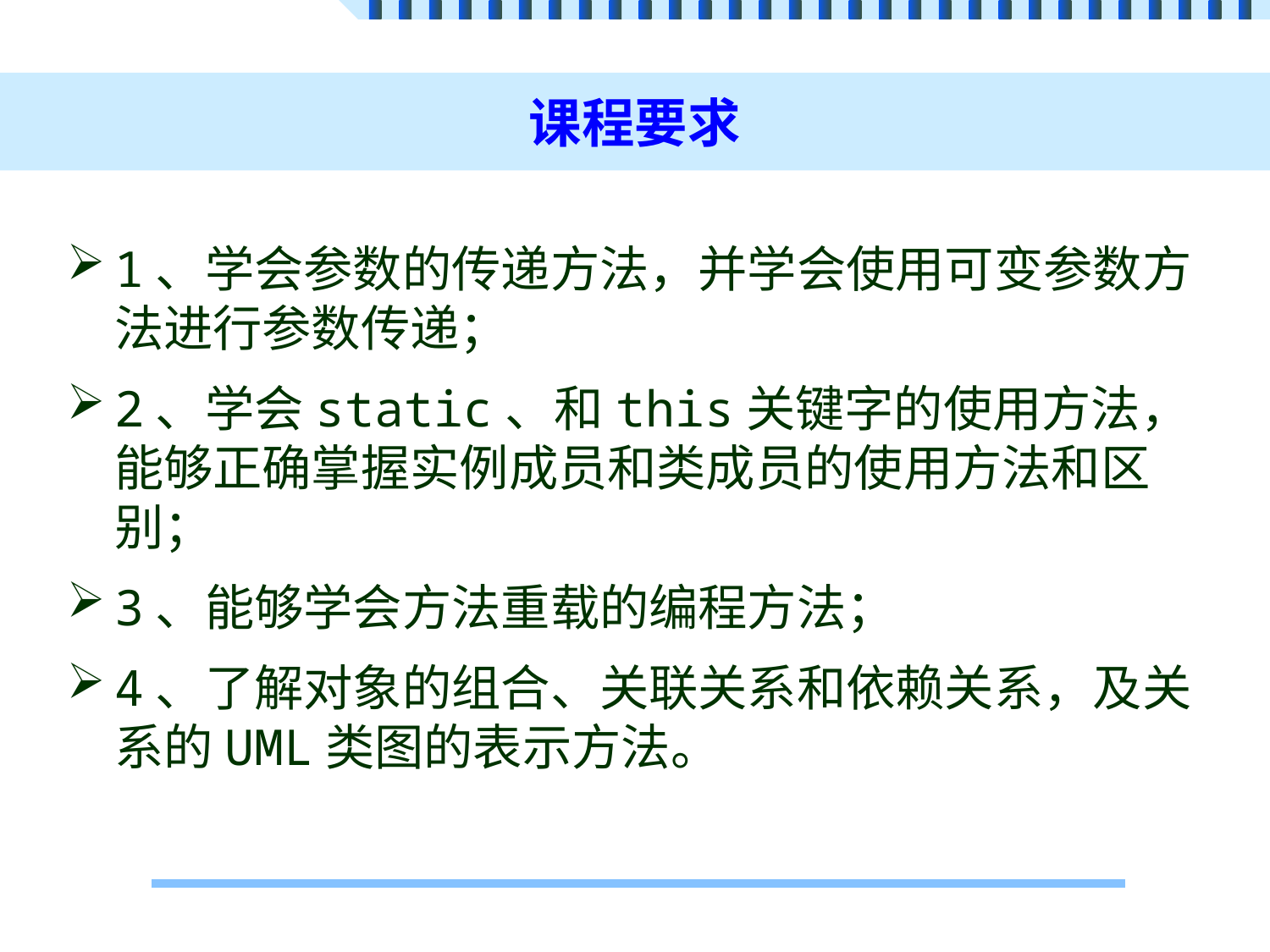

# 课程要求
1、学会参数的传递方法，并学会使用可变参数方法进行参数传递；
2、学会static、和this关键字的使用方法，能够正确掌握实例成员和类成员的使用方法和区别；
3、能够学会方法重载的编程方法；
4、了解对象的组合、关联关系和依赖关系，及关系的UML类图的表示方法。